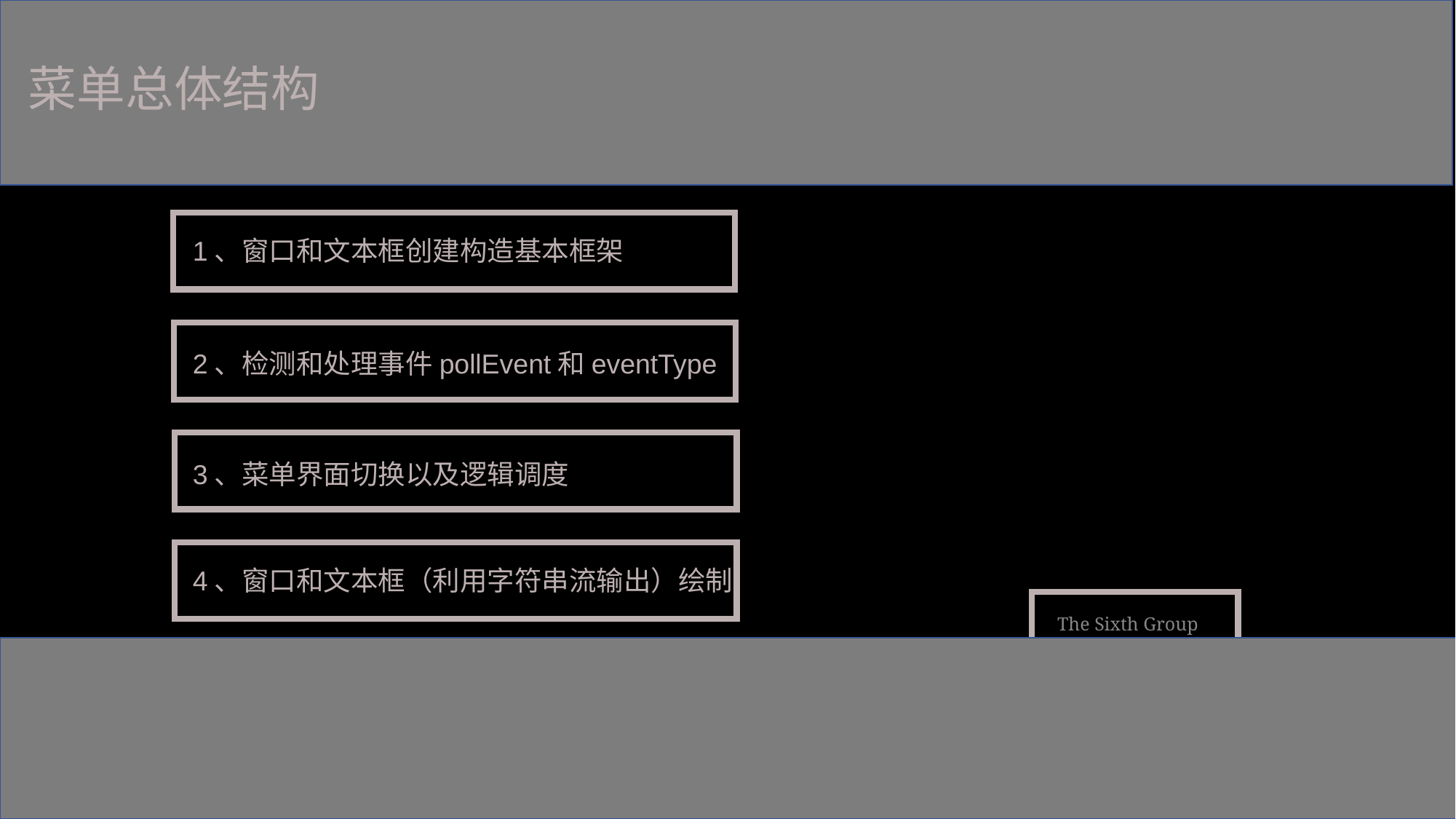

菜单总体结构

1、窗口和文本框创建构造基本框架

2、检测和处理事件pollEvent和eventType

3、菜单界面切换以及逻辑调度

4、窗口和文本框（利用字符串流输出）绘制

The Sixth Group